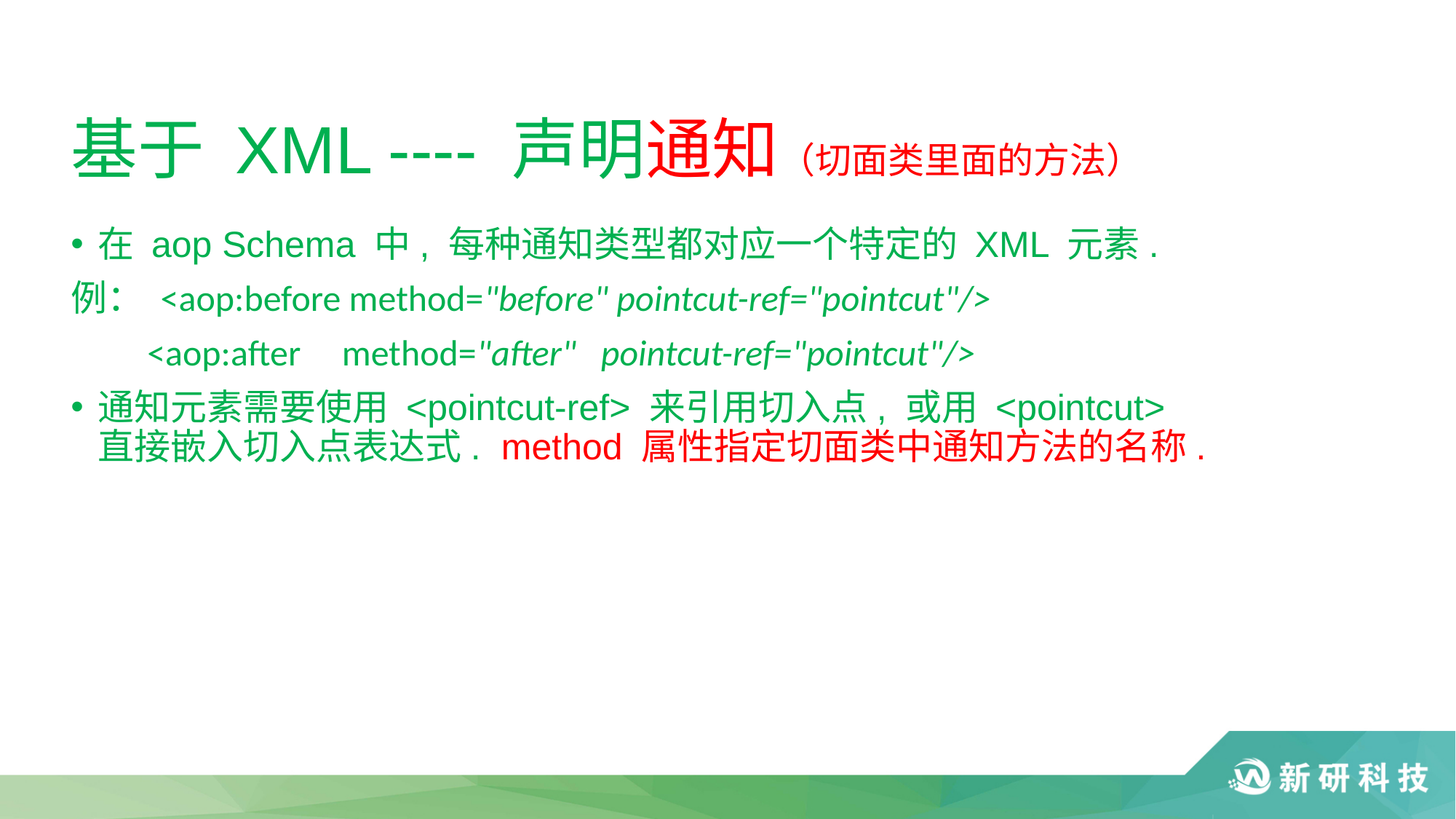

# 基于 XML ---- 声明通知（切面类里面的方法）
在 aop Schema 中, 每种通知类型都对应一个特定的 XML 元素.
例： <aop:before method="before" pointcut-ref="pointcut"/>
	      <aop:after     method="after"   pointcut-ref="pointcut"/>
通知元素需要使用 <pointcut-ref> 来引用切入点, 或用 <pointcut> 直接嵌入切入点表达式.  method 属性指定切面类中通知方法的名称.